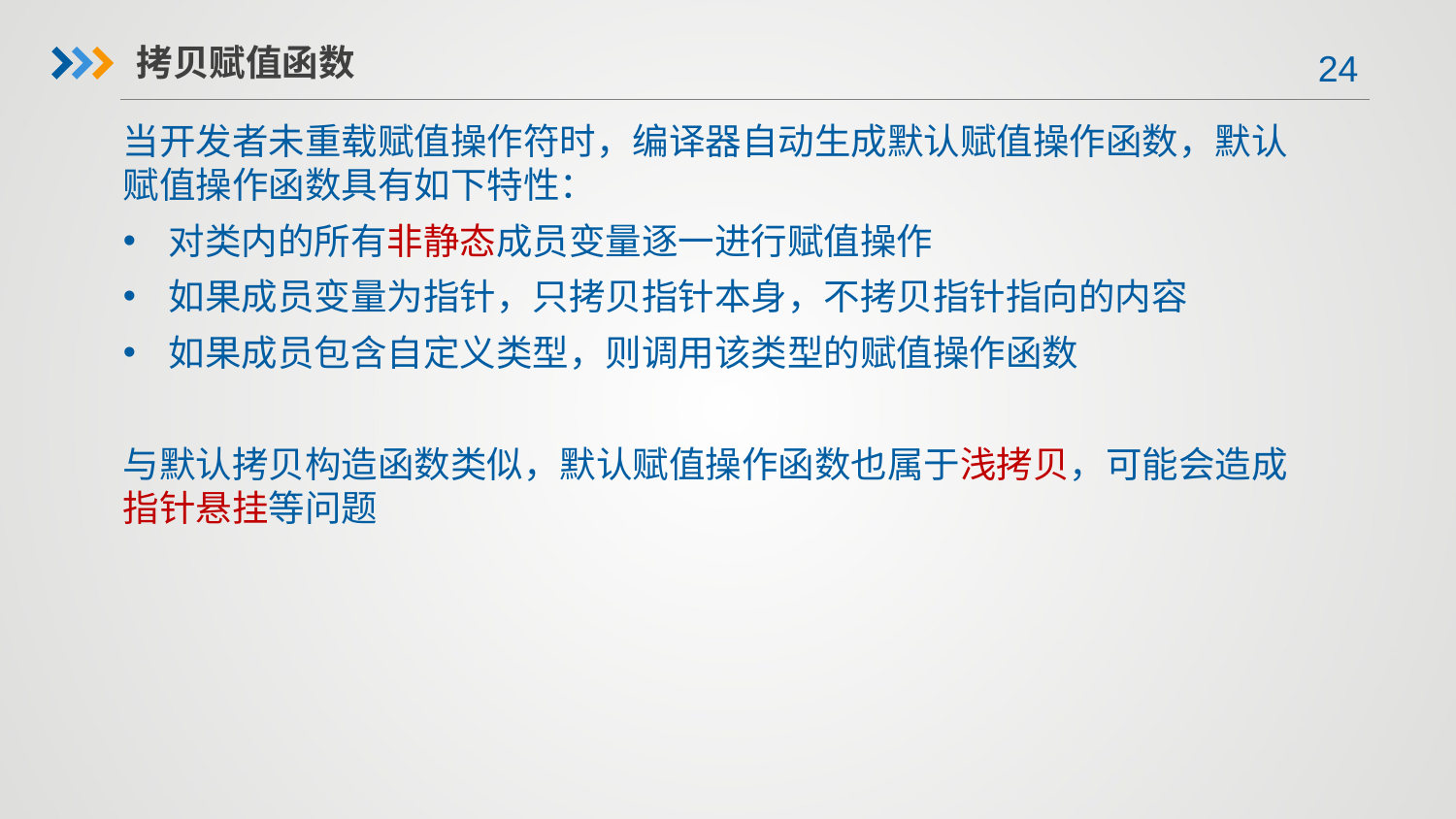

拷贝赋值函数
当开发者未重载赋值操作符时，编译器自动生成默认赋值操作函数，默认赋值操作函数具有如下特性：
对类内的所有非静态成员变量逐一进行赋值操作
如果成员变量为指针，只拷贝指针本身，不拷贝指针指向的内容
如果成员包含自定义类型，则调用该类型的赋值操作函数

与默认拷贝构造函数类似，默认赋值操作函数也属于浅拷贝，可能会造成指针悬挂等问题